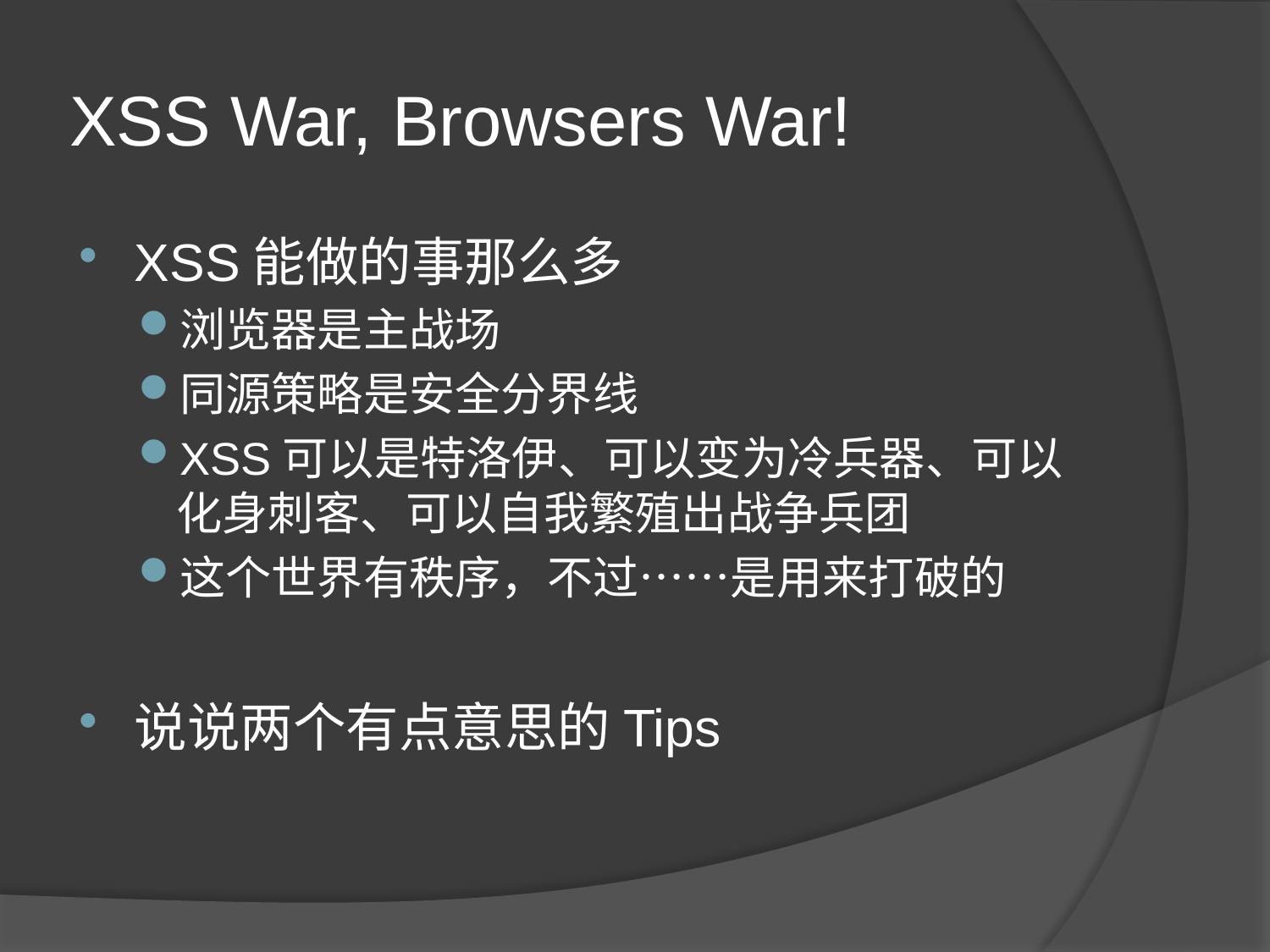

# XSS War, Browsers War!
XSS能做的事那么多
浏览器是主战场
同源策略是安全分界线
XSS可以是特洛伊、可以变为冷兵器、可以化身刺客、可以自我繁殖出战争兵团
这个世界有秩序，不过……是用来打破的

说说两个有点意思的Tips